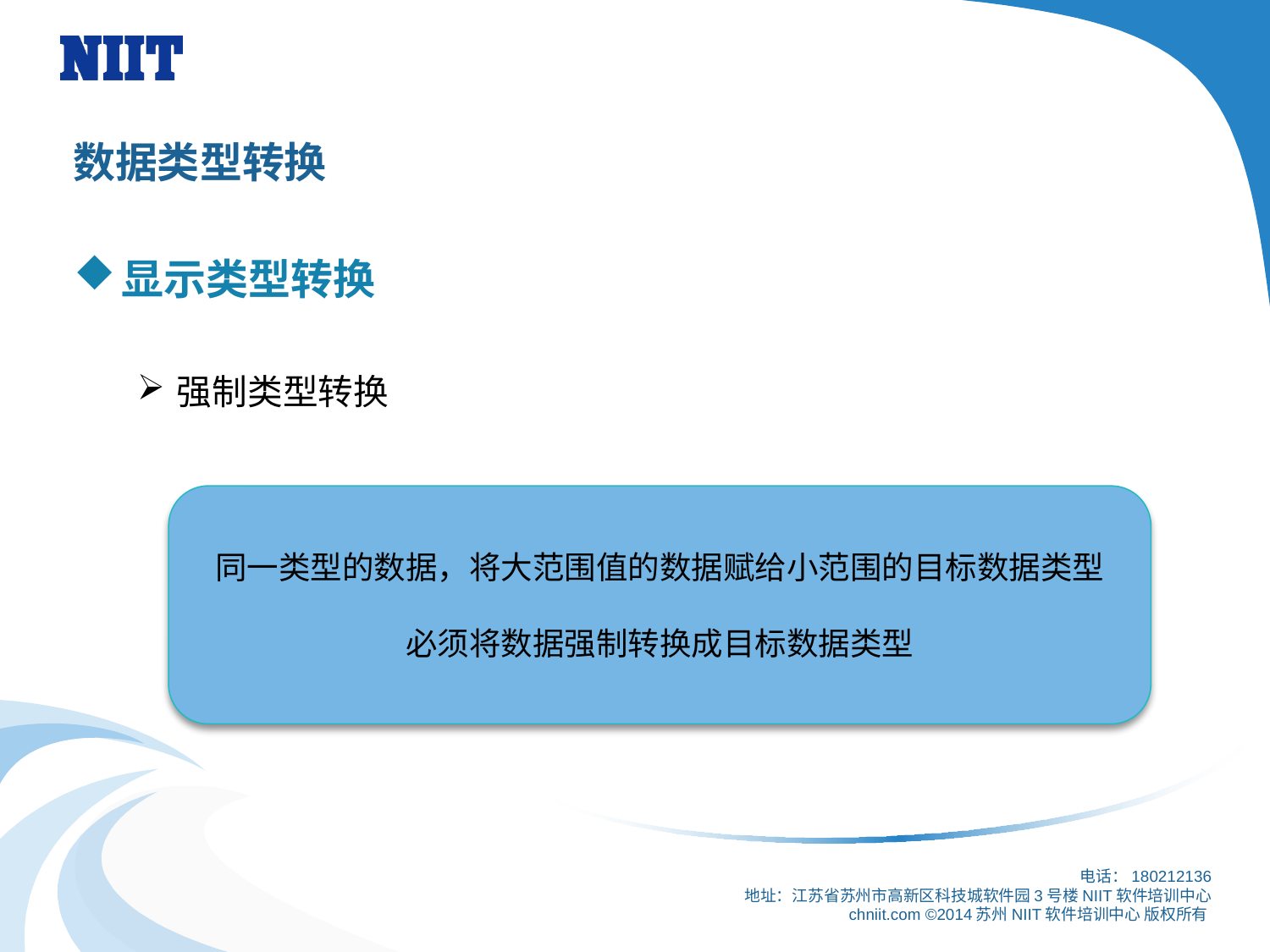

# 数据类型转换
显示类型转换

强制类型转换

同一类型的数据，将大范围值的数据赋给小范围的目标数据类型

必须将数据强制转换成目标数据类型